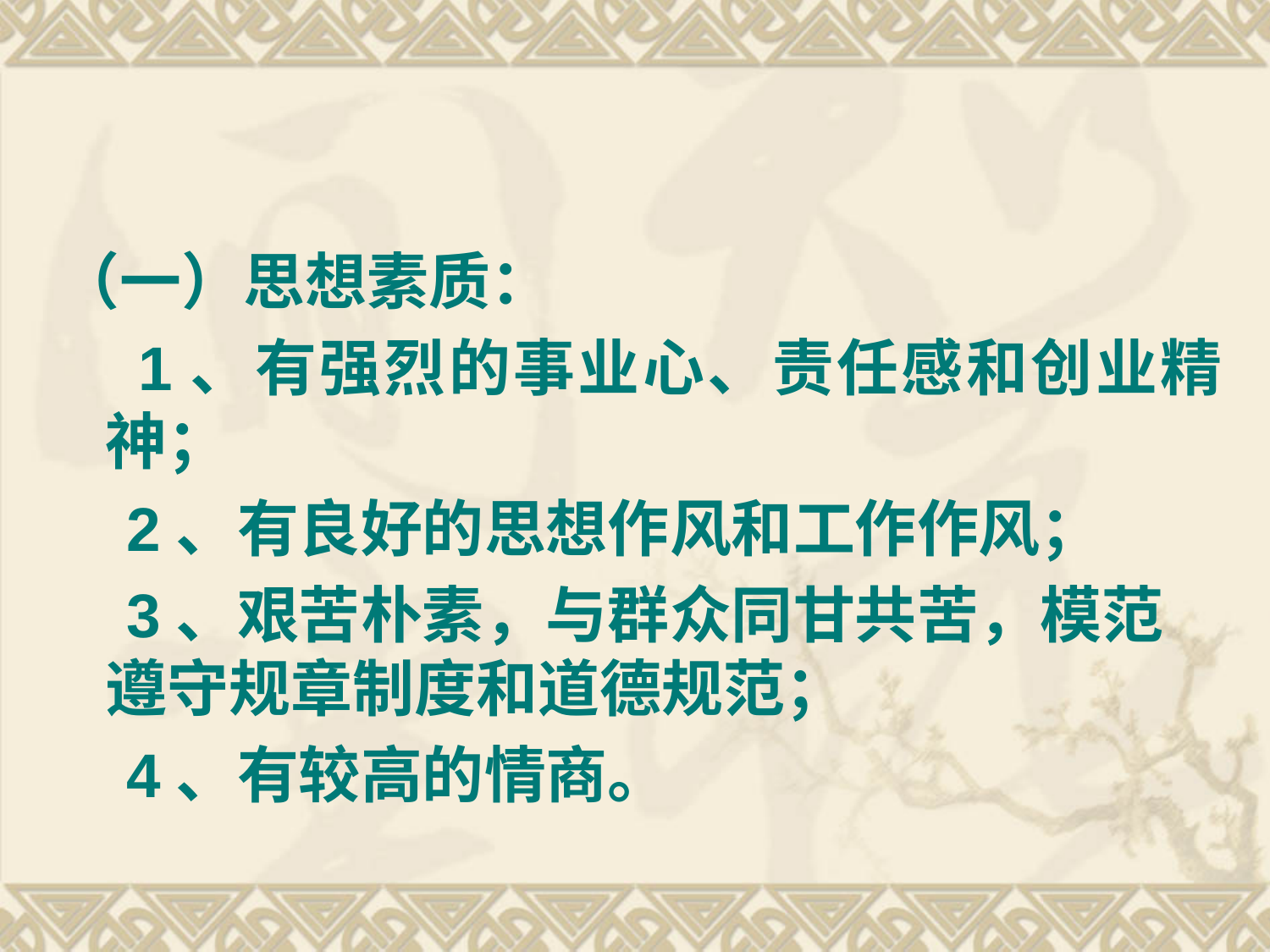

#
（一）思想素质：
    1、有强烈的事业心、责任感和创业精神；
    2、有良好的思想作风和工作作风；
    3、艰苦朴素，与群众同甘共苦，模范遵守规章制度和道德规范；
    4、有较高的情商。